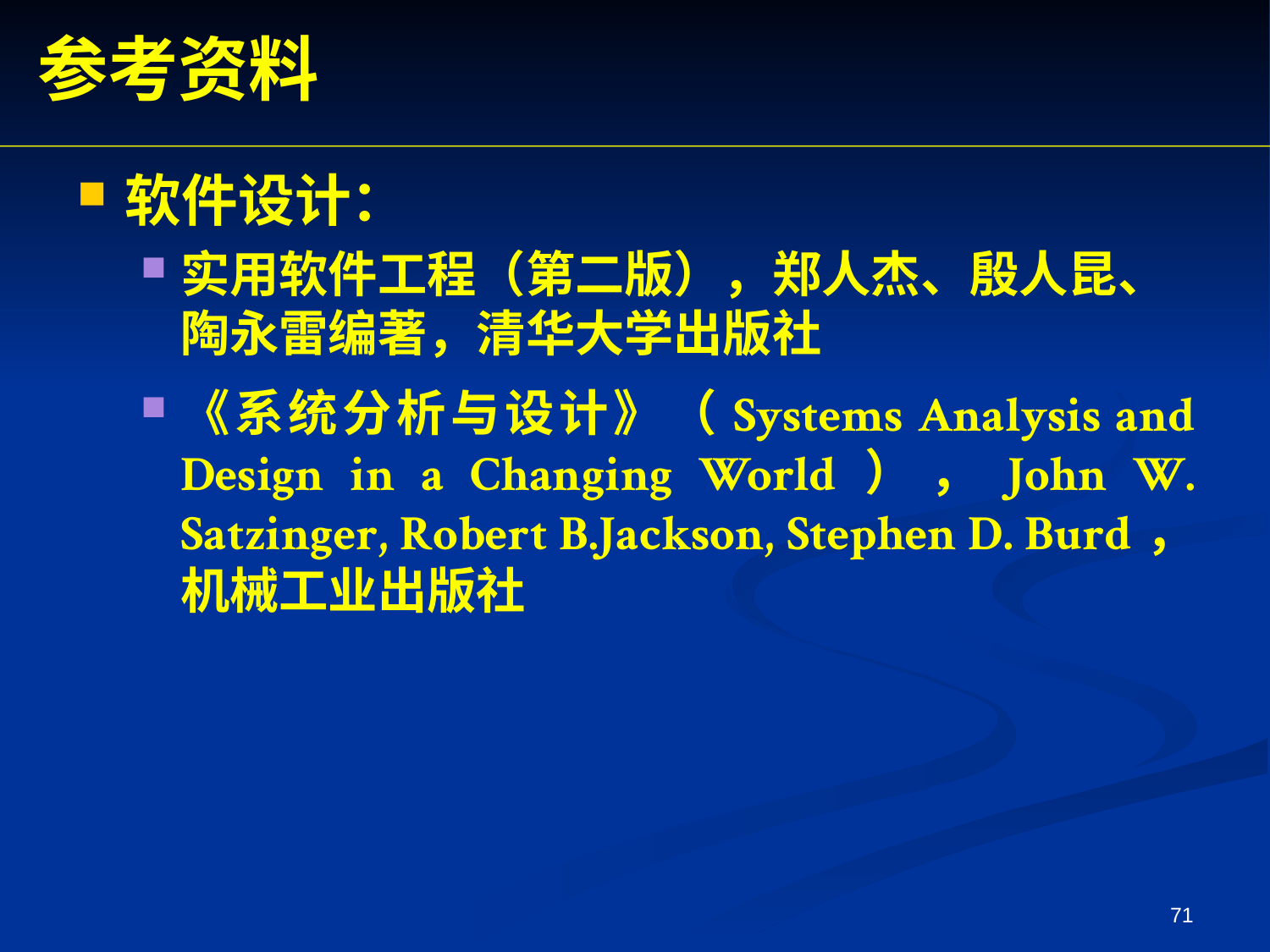

参考资料

软件设计：
实用软件工程（第二版），郑人杰、殷人昆、陶永雷编著，清华大学出版社
《系统分析与设计》（Systems Analysis and Design in a Changing World），John W. Satzinger, Robert B.Jackson, Stephen D. Burd，机械工业出版社
71